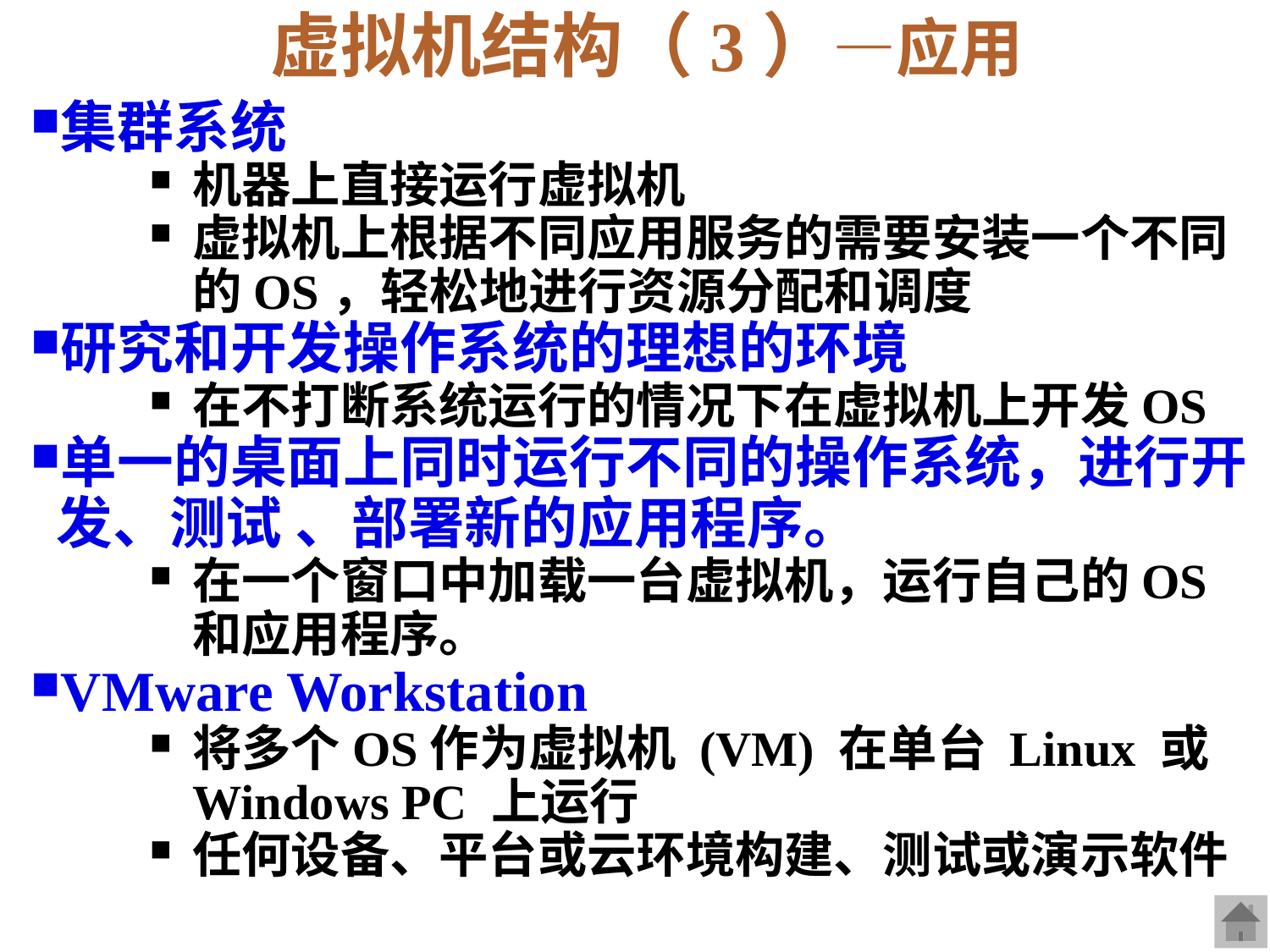

虚拟机结构（3）—应用
集群系统
机器上直接运行虚拟机
虚拟机上根据不同应用服务的需要安装一个不同的OS，轻松地进行资源分配和调度
研究和开发操作系统的理想的环境
在不打断系统运行的情况下在虚拟机上开发OS
单一的桌面上同时运行不同的操作系统，进行开发、测试 、部署新的应用程序。
在一个窗口中加载一台虚拟机，运行自己的OS和应用程序。
VMware Workstation
将多个OS作为虚拟机 (VM) 在单台 Linux 或 Windows PC 上运行
任何设备、平台或云环境构建、测试或演示软件